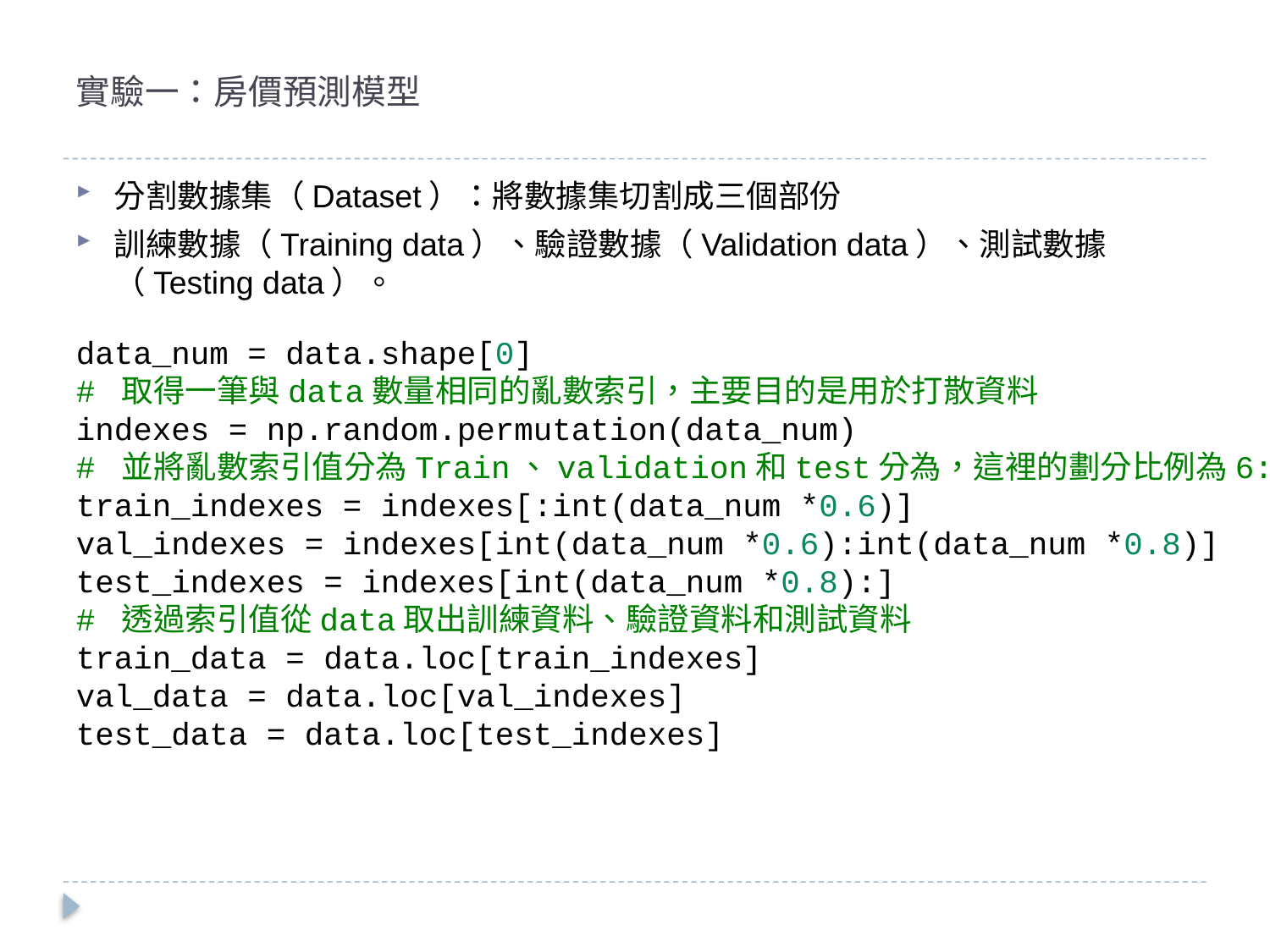

# 實驗一：房價預測模型
分割數據集（Dataset）：將數據集切割成三個部份
訓練數據（Training data）、驗證數據（Validation data）、測試數據（Testing data）。
data_num = data.shape[0]
# 取得一筆與data數量相同的亂數索引，主要目的是用於打散資料
indexes = np.random.permutation(data_num)
# 並將亂數索引值分為Train、validation和test分為，這裡的劃分比例為6:2:2
train_indexes = indexes[:int(data_num *0.6)]
val_indexes = indexes[int(data_num *0.6):int(data_num *0.8)]
test_indexes = indexes[int(data_num *0.8):]
# 透過索引值從data取出訓練資料、驗證資料和測試資料
train_data = data.loc[train_indexes]
val_data = data.loc[val_indexes]
test_data = data.loc[test_indexes]